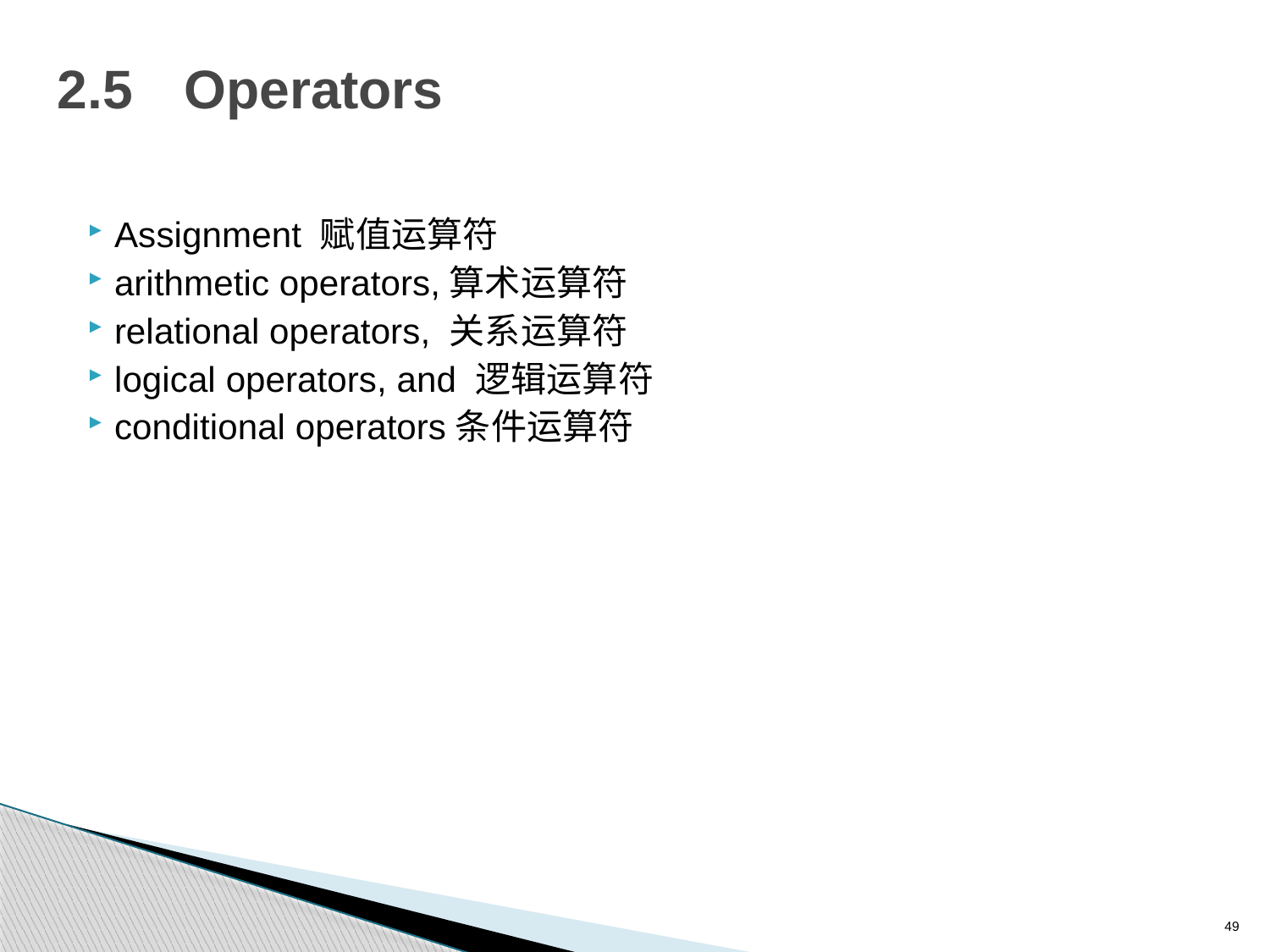

# 2.5	Operators
Assignment 赋值运算符
arithmetic operators,算术运算符
relational operators, 关系运算符
logical operators, and 逻辑运算符
conditional operators条件运算符
49